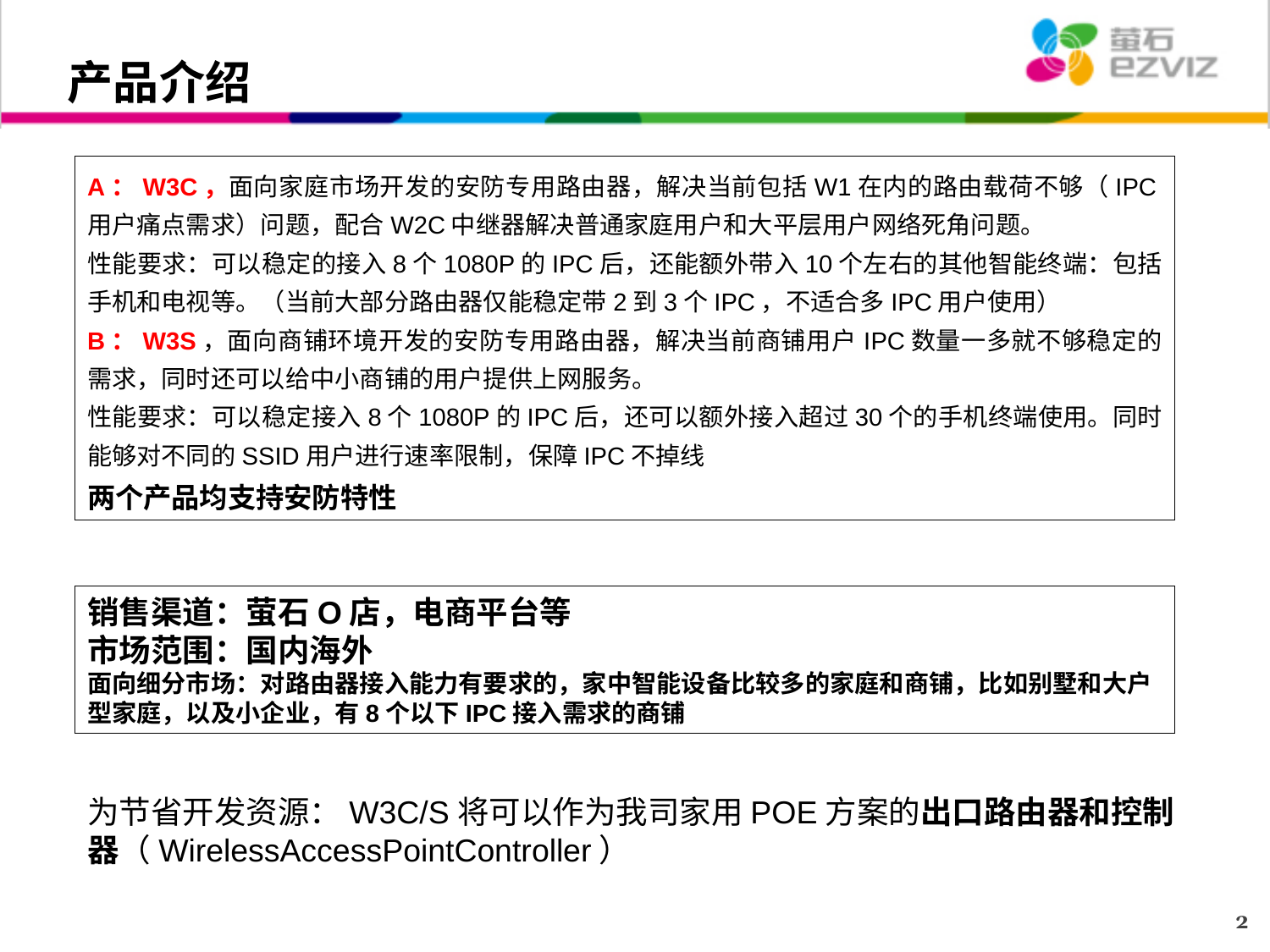

# 产品介绍
A：W3C，面向家庭市场开发的安防专用路由器，解决当前包括W1在内的路由载荷不够（IPC用户痛点需求）问题，配合W2C中继器解决普通家庭用户和大平层用户网络死角问题。
性能要求：可以稳定的接入8个1080P的IPC后，还能额外带入10个左右的其他智能终端：包括手机和电视等。（当前大部分路由器仅能稳定带2到3个IPC，不适合多IPC用户使用）
B：W3S，面向商铺环境开发的安防专用路由器，解决当前商铺用户IPC数量一多就不够稳定的需求，同时还可以给中小商铺的用户提供上网服务。
性能要求：可以稳定接入8个1080P的IPC后，还可以额外接入超过30个的手机终端使用。同时能够对不同的SSID用户进行速率限制，保障IPC不掉线
两个产品均支持安防特性
销售渠道：萤石O店，电商平台等
市场范围：国内海外
面向细分市场：对路由器接入能力有要求的，家中智能设备比较多的家庭和商铺，比如别墅和大户型家庭，以及小企业，有8个以下IPC接入需求的商铺
为节省开发资源：W3C/S将可以作为我司家用POE方案的出口路由器和控制器（WirelessAccessPointController）

2